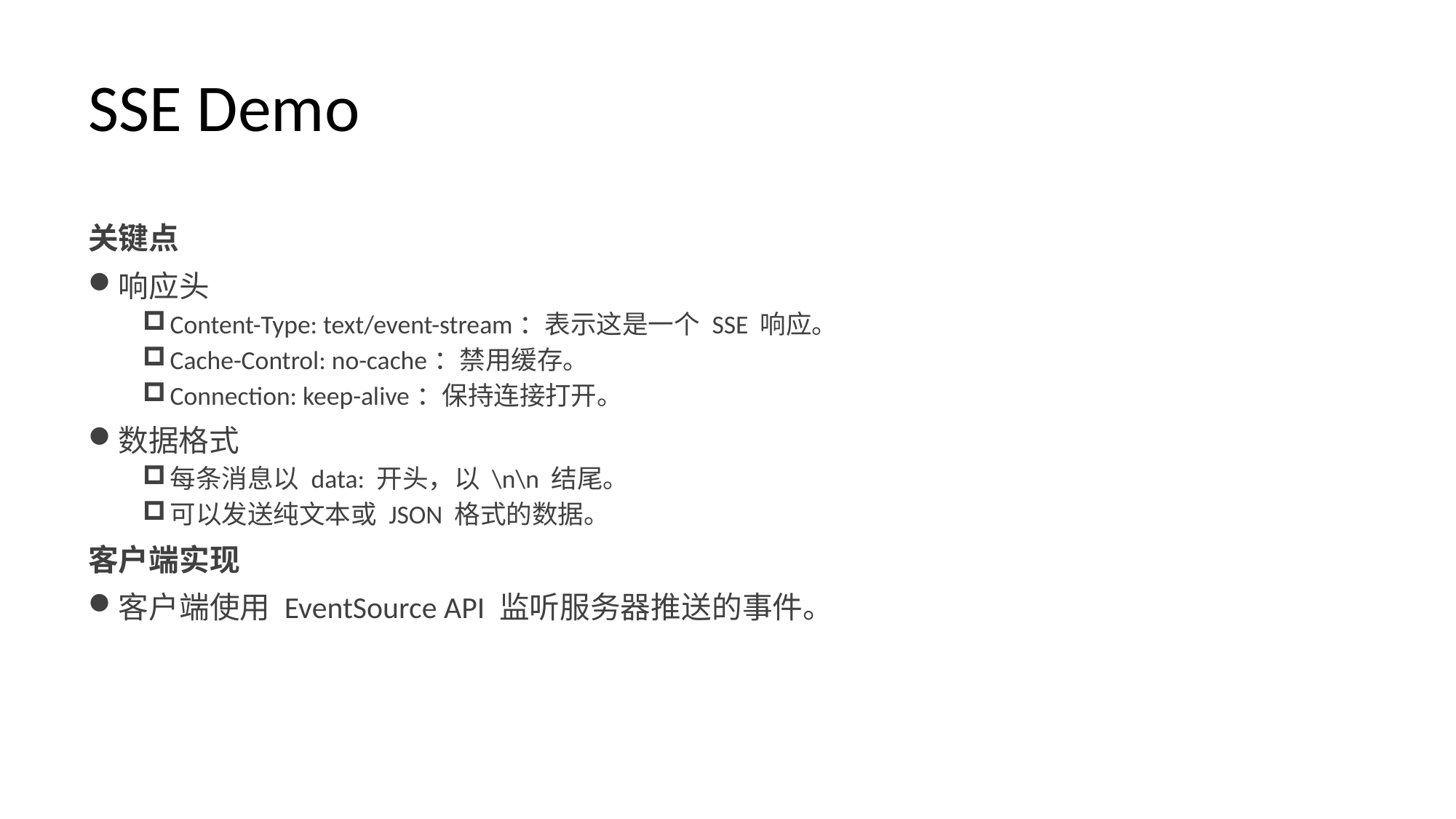

# SSE Demo
关键点
响应头
Content-Type: text/event-stream：表示这是一个 SSE 响应。
Cache-Control: no-cache：禁用缓存。
Connection: keep-alive：保持连接打开。
数据格式
每条消息以 data: 开头，以 \n\n 结尾。
可以发送纯文本或 JSON 格式的数据。
客户端实现
客户端使用 EventSource API 监听服务器推送的事件。